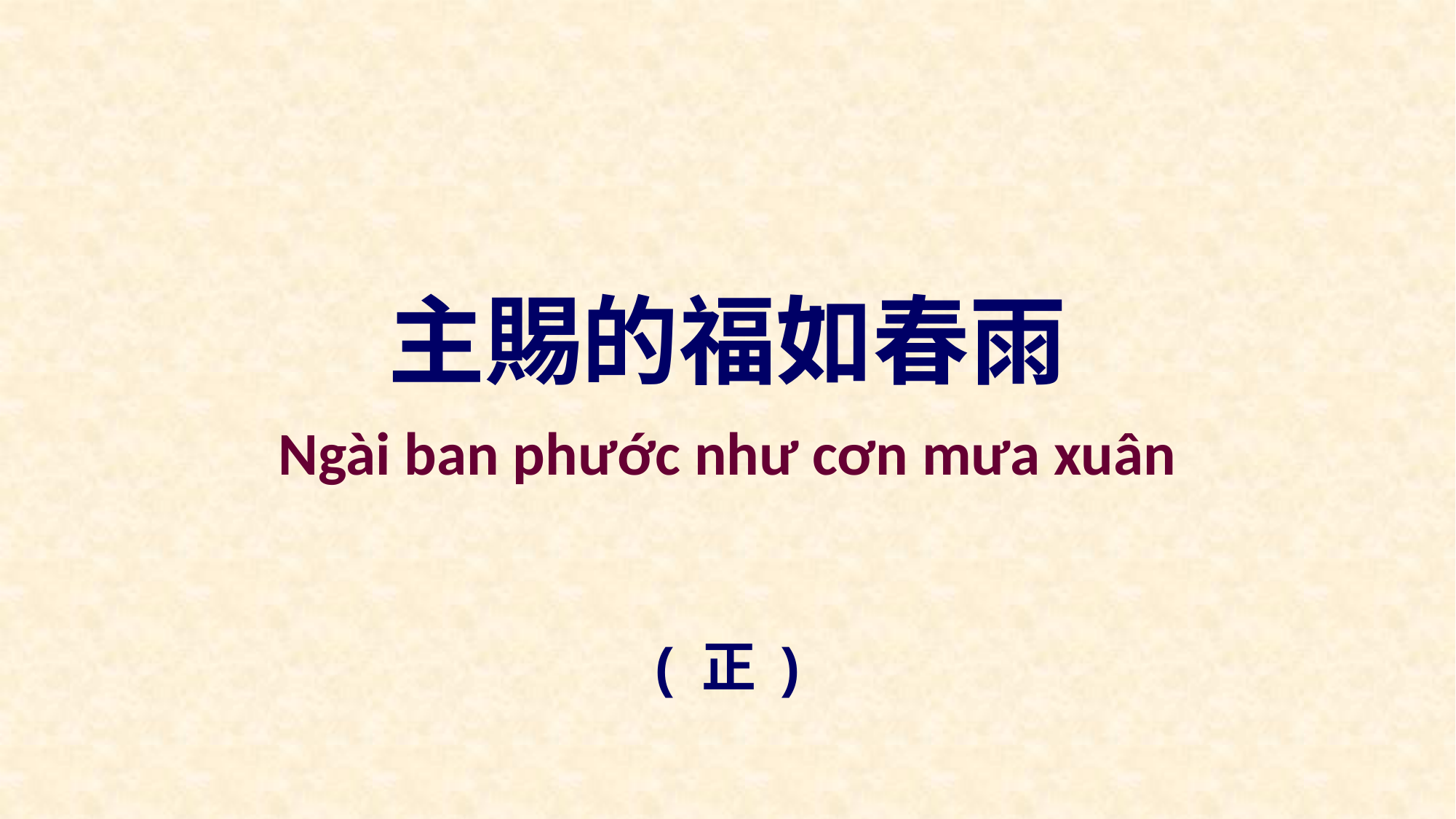

主賜的福如春雨
Ngài ban phước như cơn mưa xuân
( 正 )